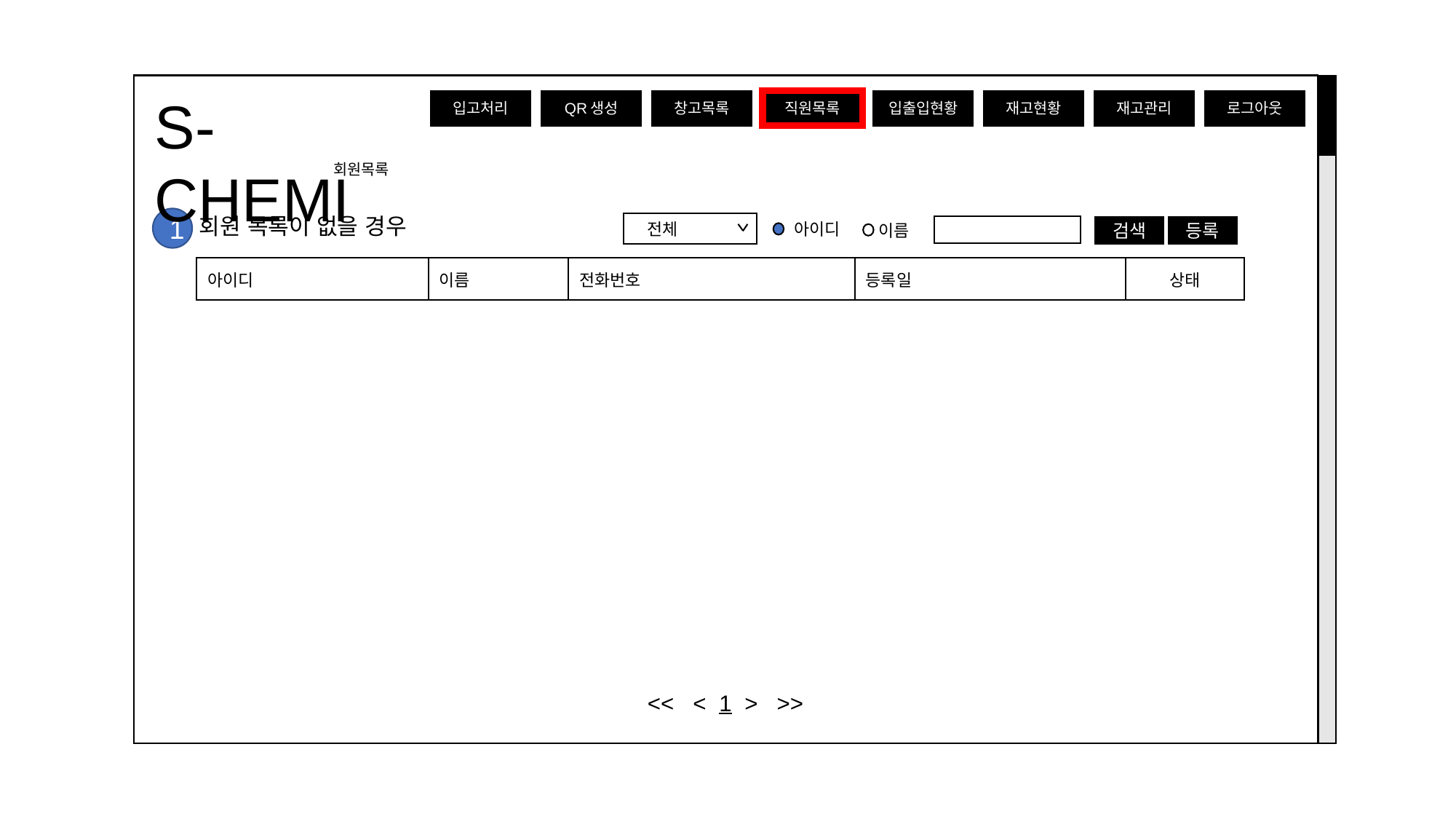

S-CHEMI
입고처리
창고목록
재고현황
로그아웃
QR생성
직원목록
입출입현황
재고관리
회원목록

회원 목록이 없을 경우
1
전체

아이디
이름

등록
검색

| 아이디 | 이름 | 전화번호 | 등록일 | 상태 |
| --- | --- | --- | --- | --- |
<<   <  1  >   >>